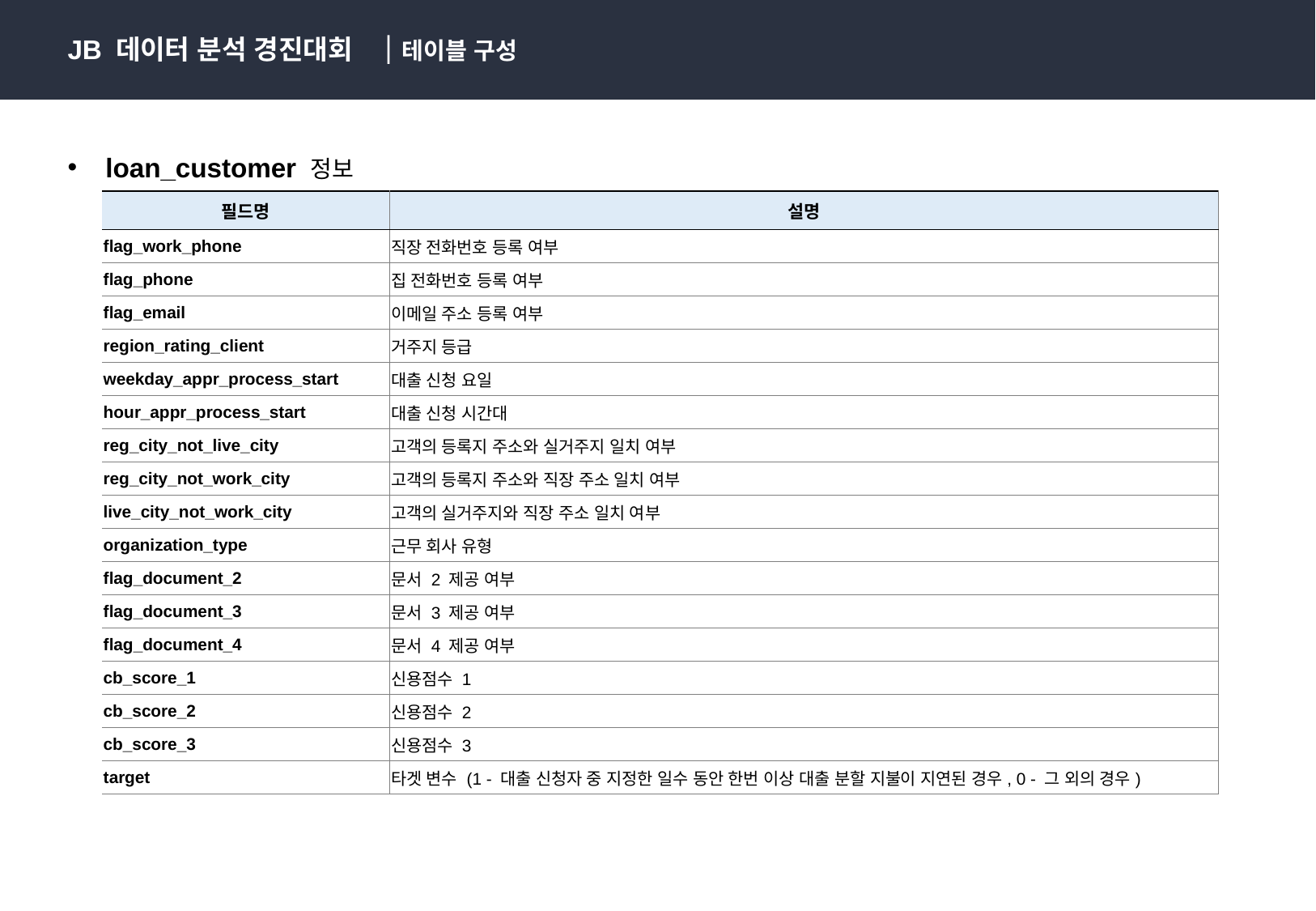

JB 데이터 분석 경진대회
테이블 구성

loan_customer 정보
| 필드명 | 설명 |
| --- | --- |
| flag\_work\_phone | 직장 전화번호 등록 여부 |
| flag\_phone | 집 전화번호 등록 여부 |
| flag\_email | 이메일 주소 등록 여부 |
| region\_rating\_client | 거주지 등급 |
| weekday\_appr\_process\_start | 대출 신청 요일 |
| hour\_appr\_process\_start | 대출 신청 시간대 |
| reg\_city\_not\_live\_city | 고객의 등록지 주소와 실거주지 일치 여부 |
| reg\_city\_not\_work\_city | 고객의 등록지 주소와 직장 주소 일치 여부 |
| live\_city\_not\_work\_city | 고객의 실거주지와 직장 주소 일치 여부 |
| organization\_type | 근무 회사 유형 |
| flag\_document\_2 | 문서 2 제공 여부 |
| flag\_document\_3 | 문서 3 제공 여부 |
| flag\_document\_4 | 문서 4 제공 여부 |
| cb\_score\_1 | 신용점수 1 |
| cb\_score\_2 | 신용점수 2 |
| cb\_score\_3 | 신용점수 3 |
| target | 타겟 변수 (1 - 대출 신청자 중 지정한 일수 동안 한번 이상 대출 분할 지불이 지연된 경우, 0 - 그 외의 경우) |